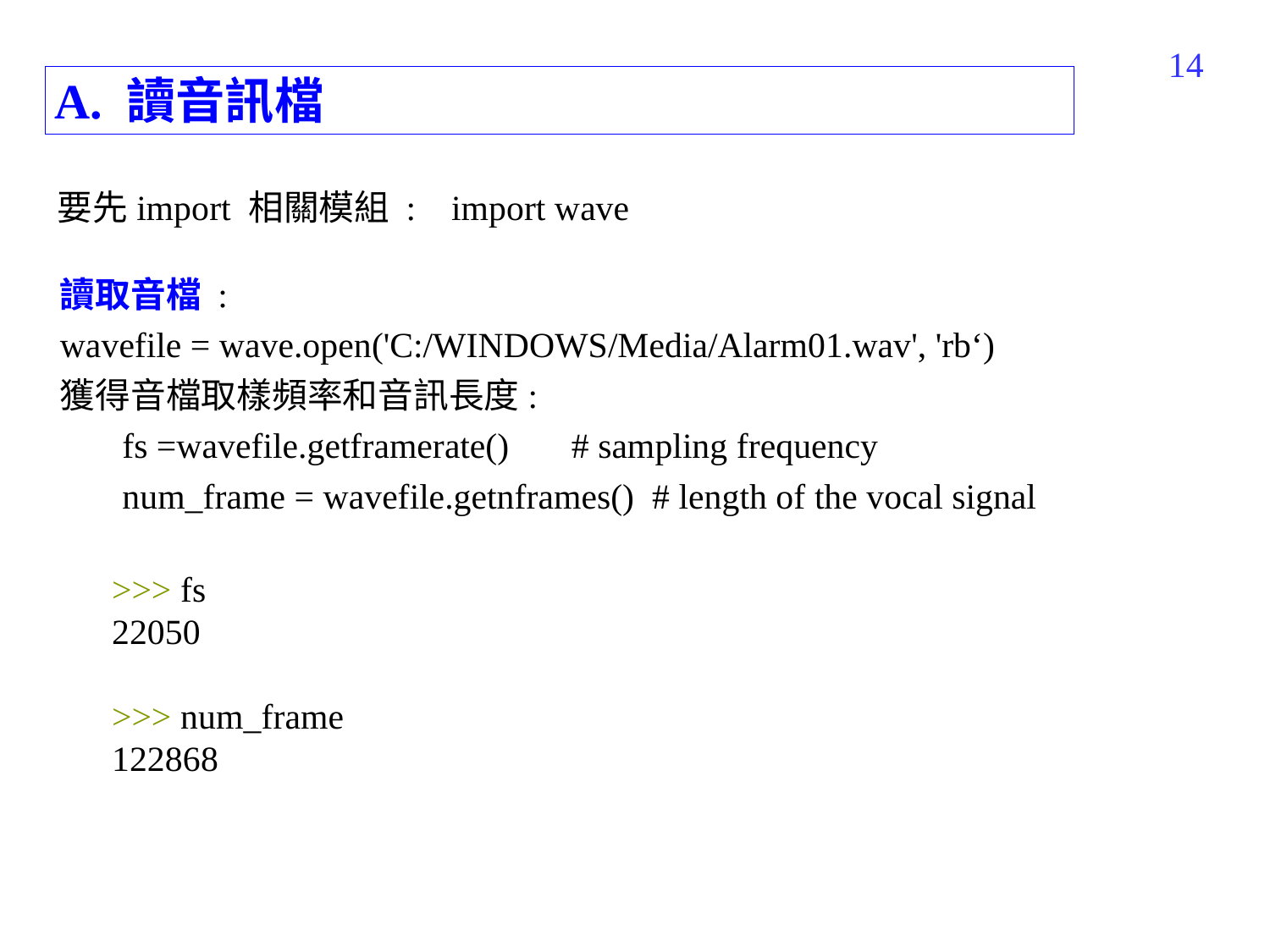

14
A. 讀音訊檔
要先import 相關模組 :    import wave
讀取音檔 :
wavefile = wave.open('C:/WINDOWS/Media/Alarm01.wav', 'rb‘)
獲得音檔取樣頻率和音訊長度:
       fs =wavefile.getframerate()       # sampling frequency
       num_frame = wavefile.getnframes()  # length of the vocal signal
>>> fs
22050

>>> num_frame
122868